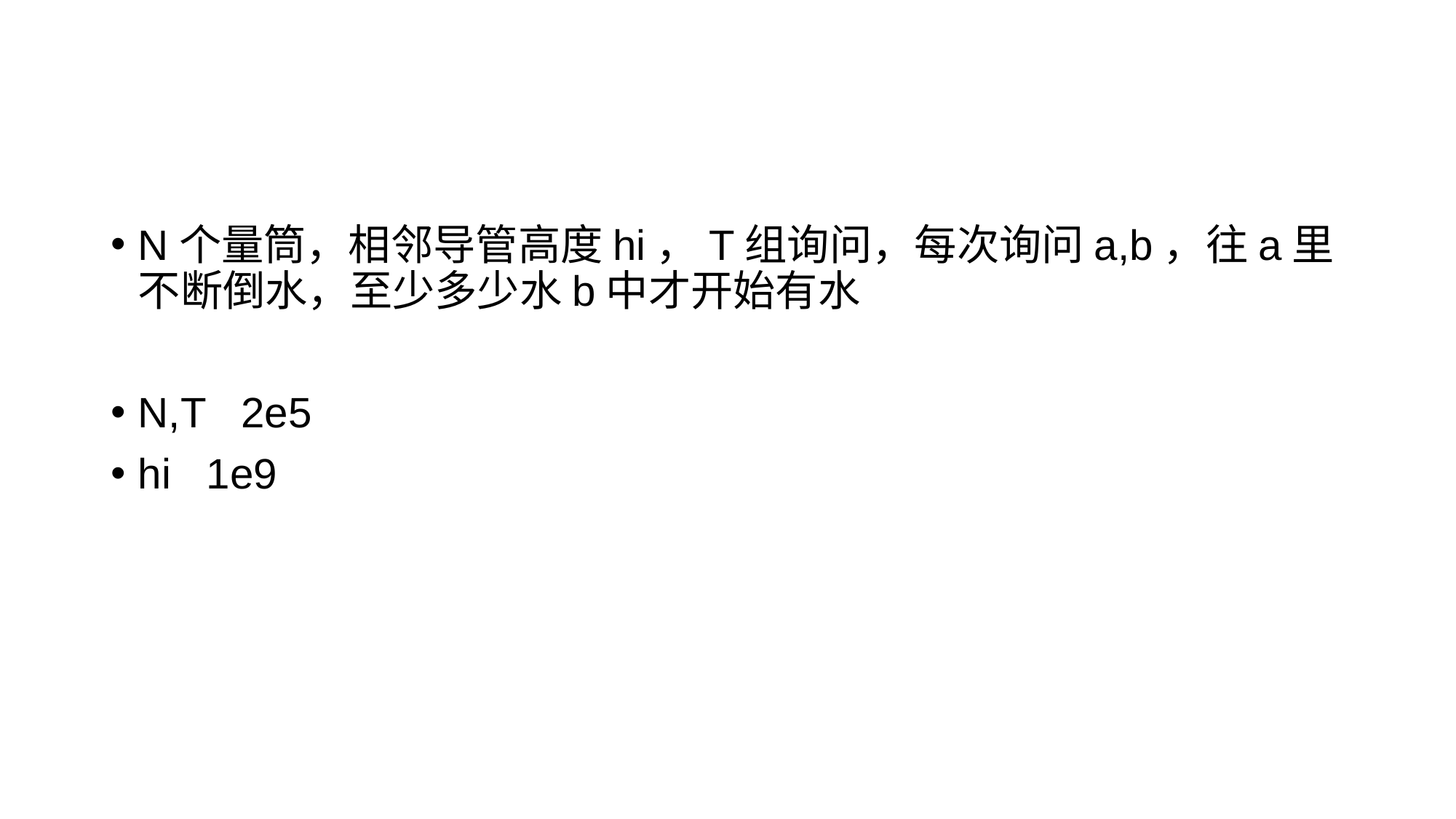

N个量筒，相邻导管高度hi，T组询问，每次询问a,b，往a里不断倒水，至少多少水b中才开始有水

N,T   2e5
hi   1e9